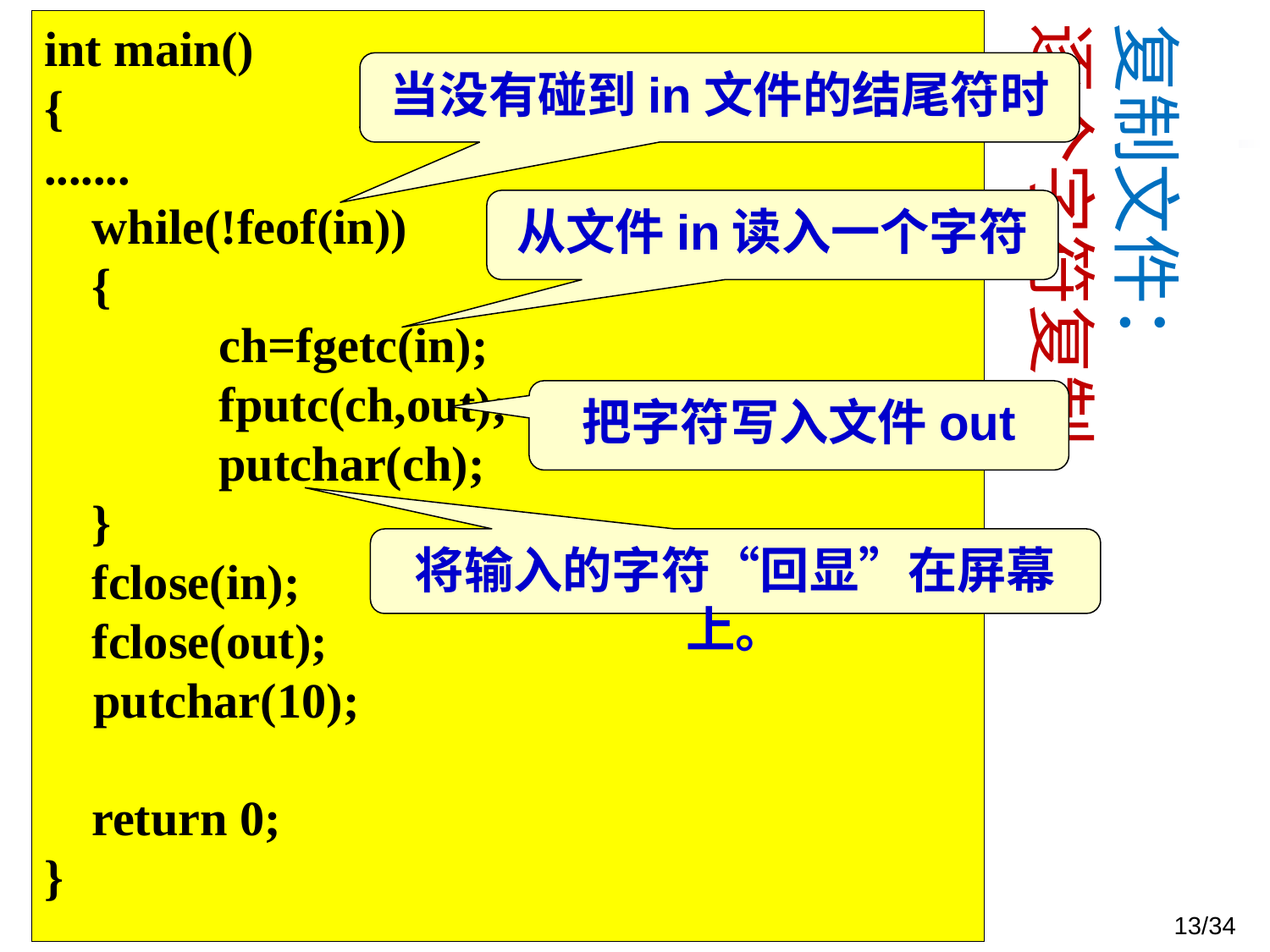

int main()
{
.......
	while(!feof(in))
	{
	   	ch=fgetc(in);
	   	fputc(ch,out);
       	putchar(ch);
	}
	fclose(in);
	fclose(out);
    putchar(10);

   	return 0;
}
复制文件：
逐个字符复制
当没有碰到in文件的结尾符时

从文件in读入一个字符
把字符写入文件out
将输入的字符“回显”在屏幕上。
2023/12/12
王化雨 whuayu000@163.com 13306442222
13/34